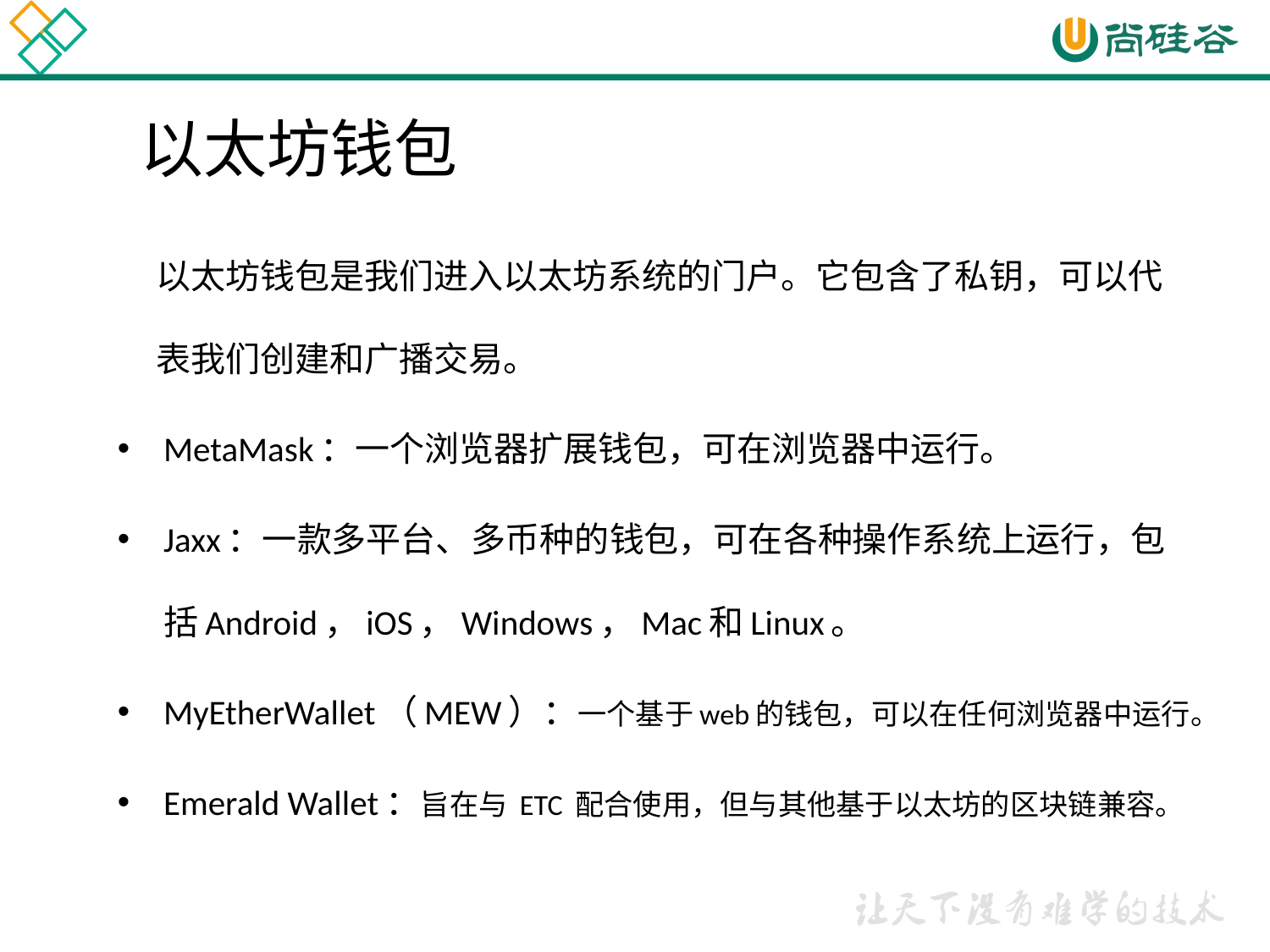

# 以太坊钱包
以太坊钱包是我们进入以太坊系统的门户。它包含了私钥，可以代表我们创建和广播交易。
MetaMask：一个浏览器扩展钱包，可在浏览器中运行。
Jaxx：一款多平台、多币种的钱包，可在各种操作系统上运行，包括Android，iOS，Windows，Mac和Linux。
MyEtherWallet（MEW）：一个基于web的钱包，可以在任何浏览器中运行。
Emerald Wallet：旨在与 ETC 配合使用，但与其他基于以太坊的区块链兼容。